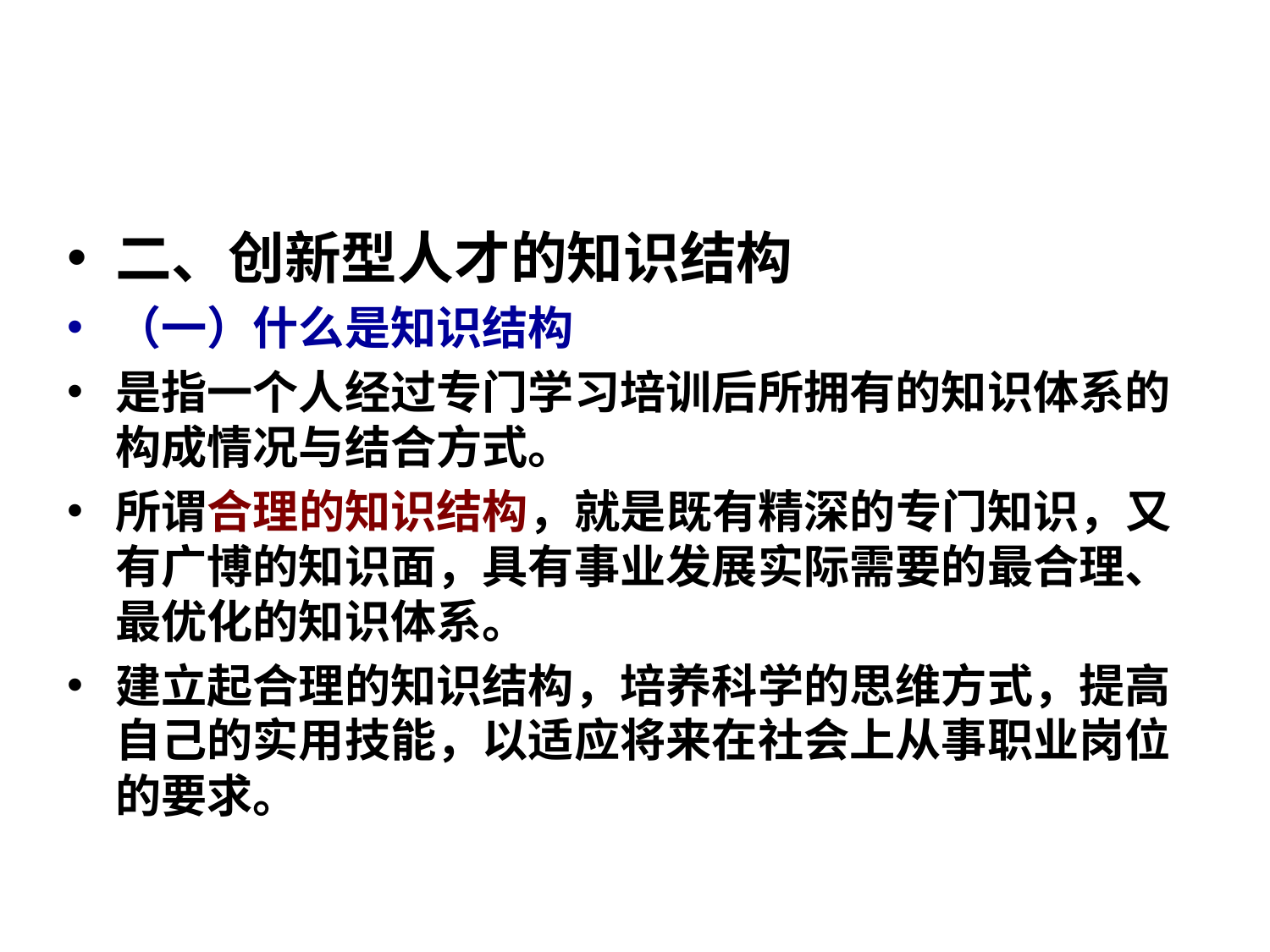

二、创新型人才的知识结构
（一）什么是知识结构
是指一个人经过专门学习培训后所拥有的知识体系的构成情况与结合方式。
所谓合理的知识结构，就是既有精深的专门知识，又有广博的知识面，具有事业发展实际需要的最合理、最优化的知识体系。
建立起合理的知识结构，培养科学的思维方式，提高自己的实用技能，以适应将来在社会上从事职业岗位的要求。